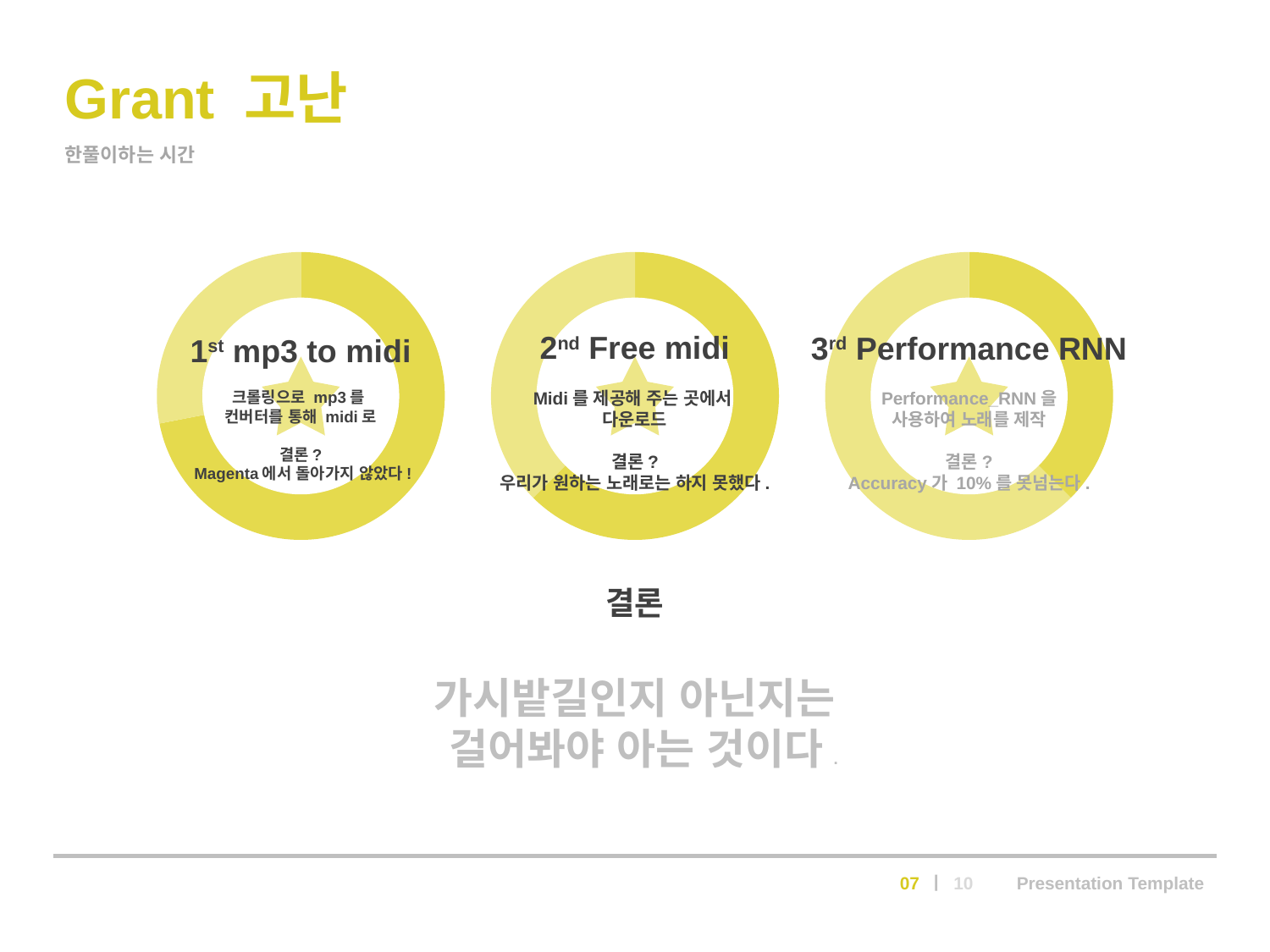

Grant 고난
한풀이하는 시간

### Chart

| Category | 판매 |
|---|---|
| 1분기 | 8.2 |
| 2분기 | 3.2 |

### Chart

| Category | 판매 |
|---|---|
| 1분기 | 5.0 |
| 2분기 | 3.0 |
결론

가시밭길인지 아닌지는
 걸어봐야 아는 것이다.

### Chart

| Category | 판매 |
|---|---|
| 1분기 | 3.0 |
| 2분기 | 5.0 |
2nd Free midi

Midi를 제공해 주는 곳에서
다운로드

결론?
우리가 원하는 노래로는 하지 못했다.
3rd Performance RNN

Performance_RNN을
사용하여 노래를 제작

결론?
Accuracy가 10%를 못넘는다.
1st mp3 to midi

크롤링으로 mp3를
컨버터를 통해 midi로

결론?
 Magenta에서 돌아가지 않았다!

07 ㅣ 10　　Presentation Template